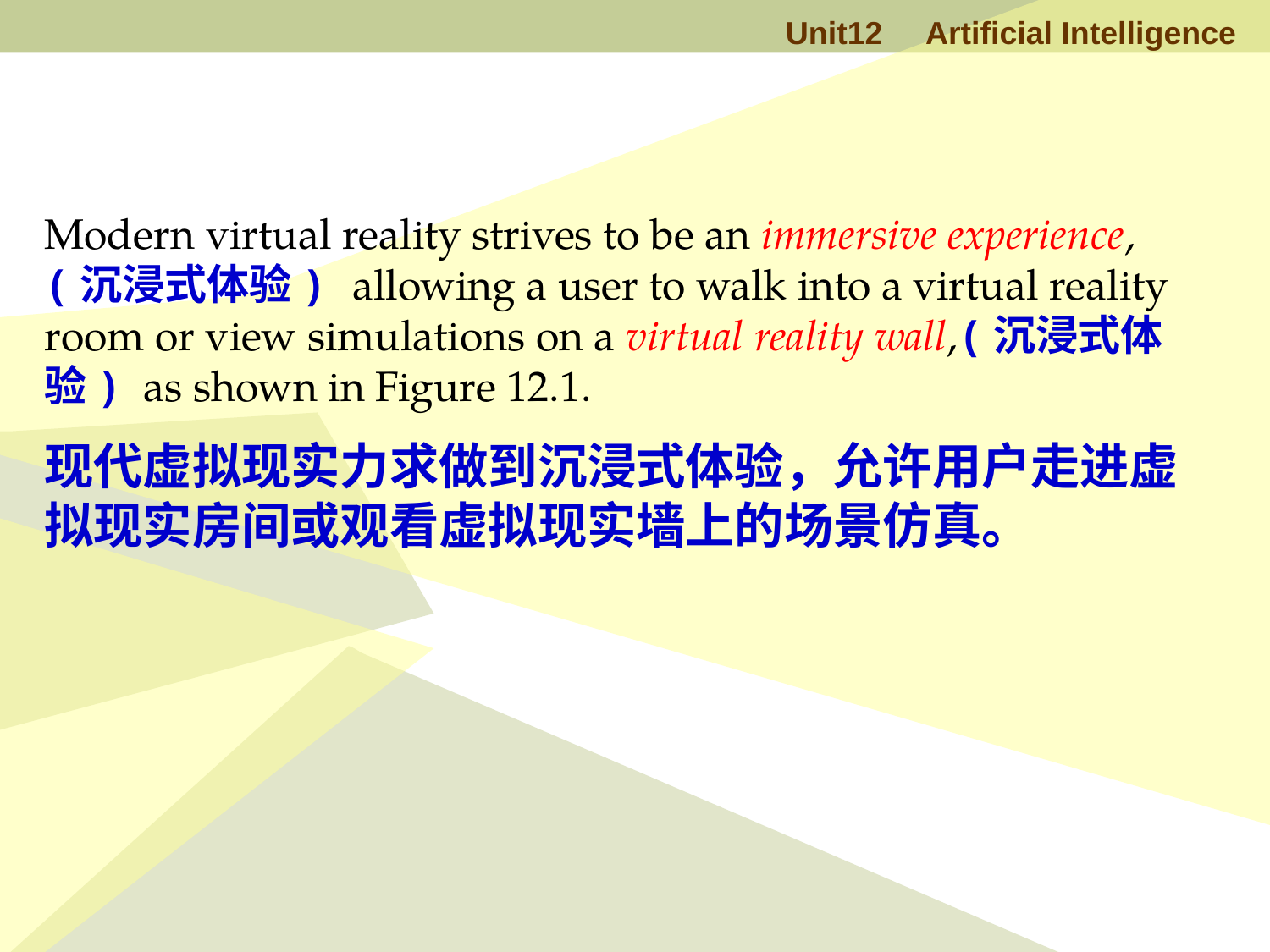

Modern virtual reality strives to be an immersive experience,  (沉浸式体验) allowing a user to walk into a virtual reality room or view simulations on a virtual reality wall,(沉浸式体验)  as shown in Figure 12.1.
现代虚拟现实力求做到沉浸式体验，允许用户走进虚拟现实房间或观看虚拟现实墙上的场景仿真。